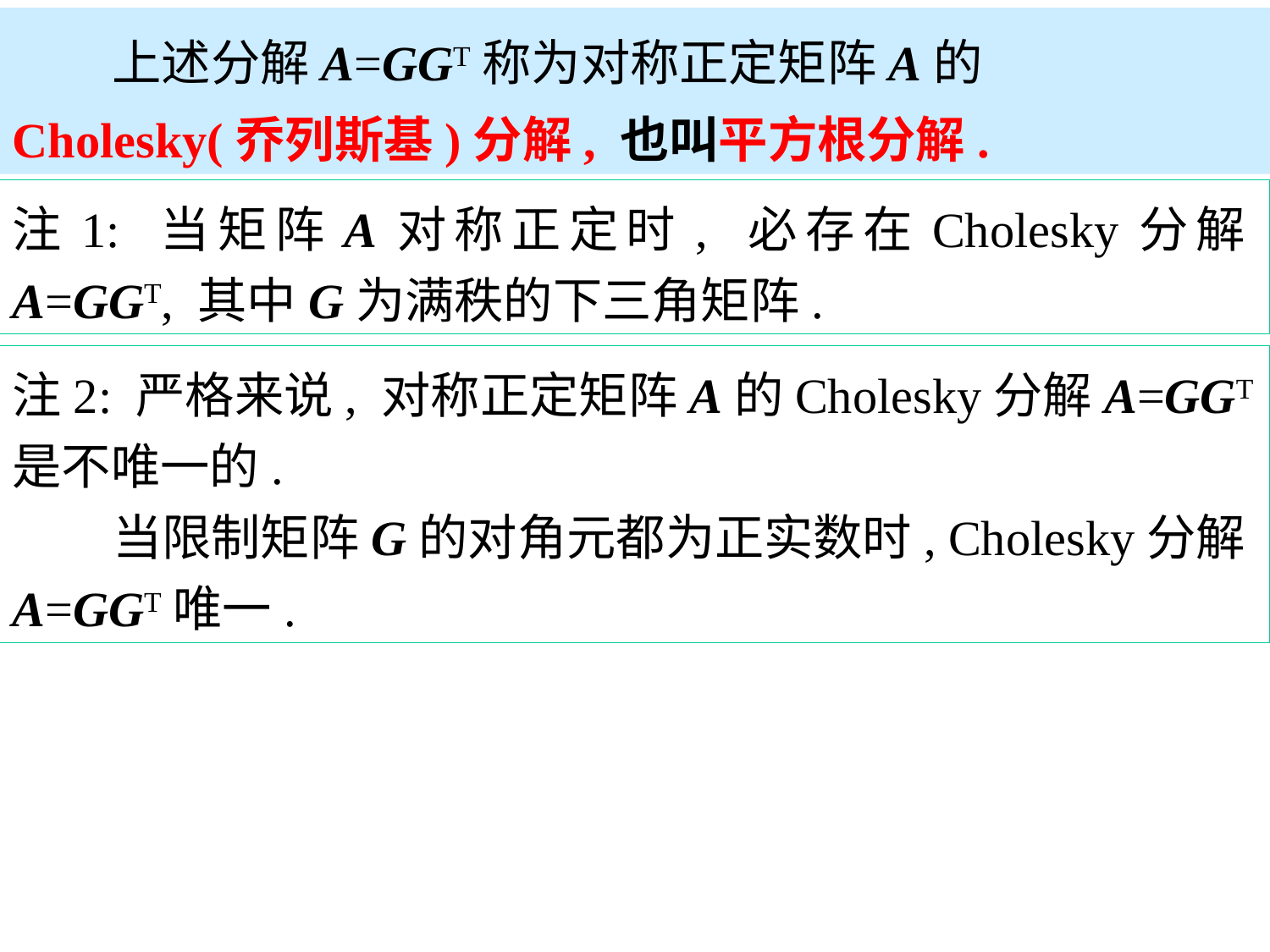

上述分解A=GGT称为对称正定矩阵A的Cholesky(乔列斯基)分解, 也叫平方根分解.
注1: 当矩阵A对称正定时, 必存在Cholesky分解A=GGT, 其中G为满秩的下三角矩阵.
注2: 严格来说, 对称正定矩阵A的Cholesky分解A=GGT是不唯一的.
        当限制矩阵G的对角元都为正实数时, Cholesky分解A=GGT唯一.